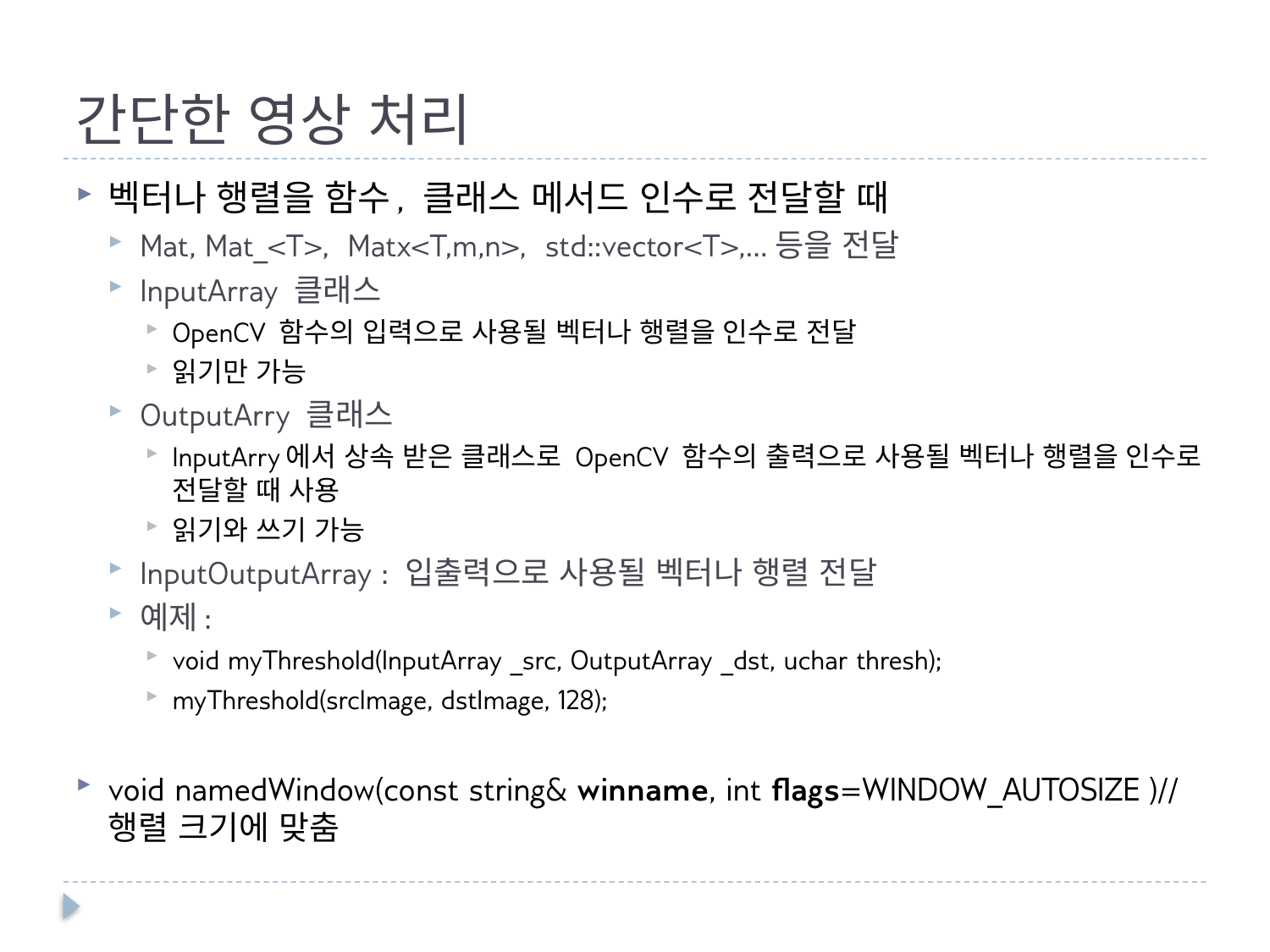

# 간단한 영상 처리
벡터나 행렬을 함수, 클래스 메서드 인수로 전달할 때
Mat, Mat_<T>,  Matx<T,m,n>,  std::vector<T>,…등을 전달
InputArray 클래스
OpenCV 함수의 입력으로 사용될 벡터나 행렬을 인수로 전달
읽기만 가능
OutputArry 클래스
InputArry에서 상속 받은 클래스로 OpenCV 함수의 출력으로 사용될 벡터나 행렬을 인수로 전달할 때 사용
읽기와 쓰기 가능
InputOutputArray : 입출력으로 사용될 벡터나 행렬 전달
예제:
void myThreshold(InputArray _src, OutputArray _dst, uchar thresh);
myThreshold(srcImage, dstImage, 128);

void namedWindow(const string& winname, int flags=WINDOW_AUTOSIZE )//행렬 크기에 맞춤